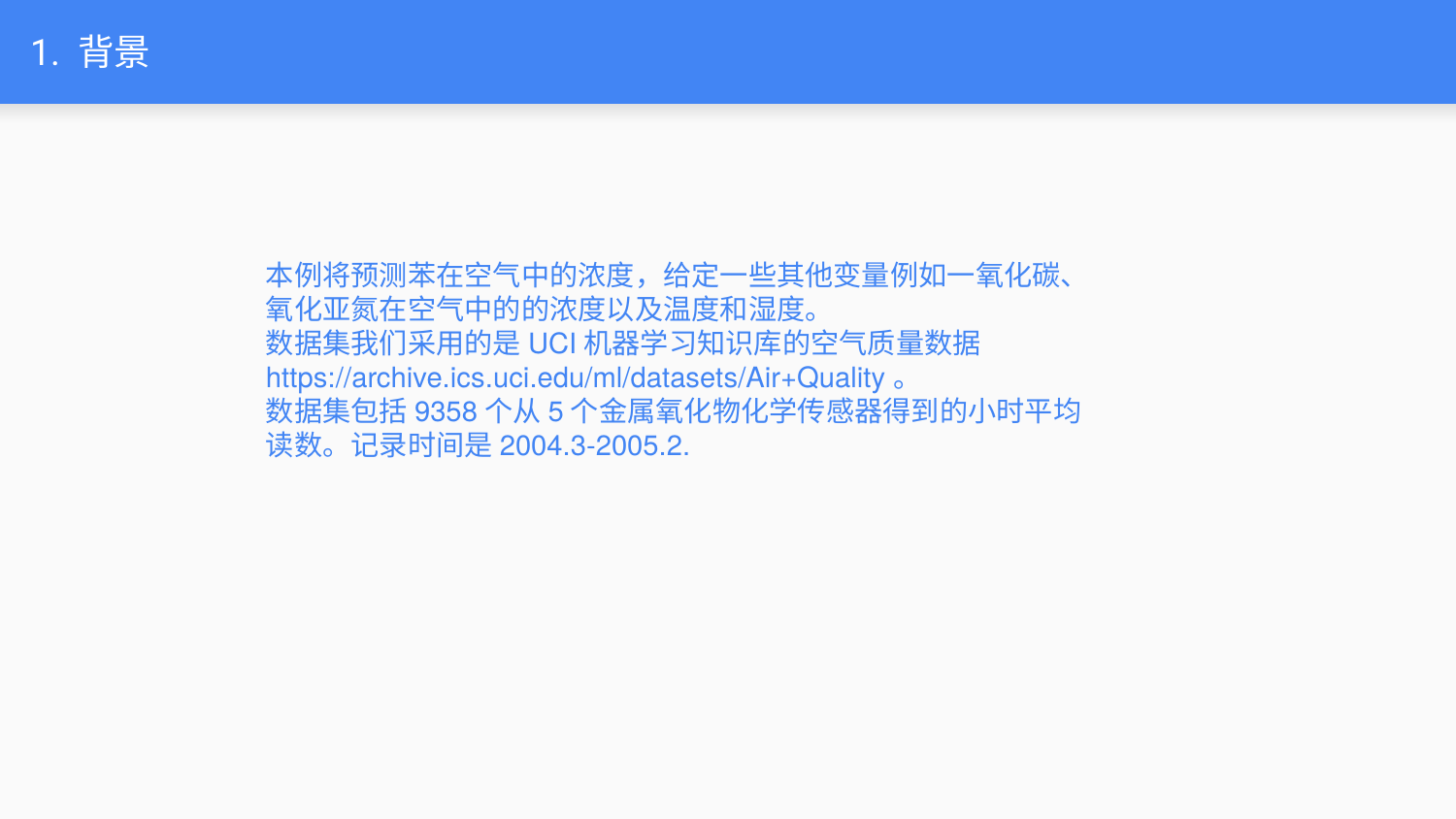

# 1. 背景
本例将预测苯在空气中的浓度，给定一些其他变量例如一氧化碳、氧化亚氮在空气中的的浓度以及温度和湿度。
数据集我们采用的是UCI机器学习知识库的空气质量数据
https://archive.ics.uci.edu/ml/datasets/Air+Quality。
数据集包括9358个从5个金属氧化物化学传感器得到的小时平均读数。记录时间是2004.3-2005.2.